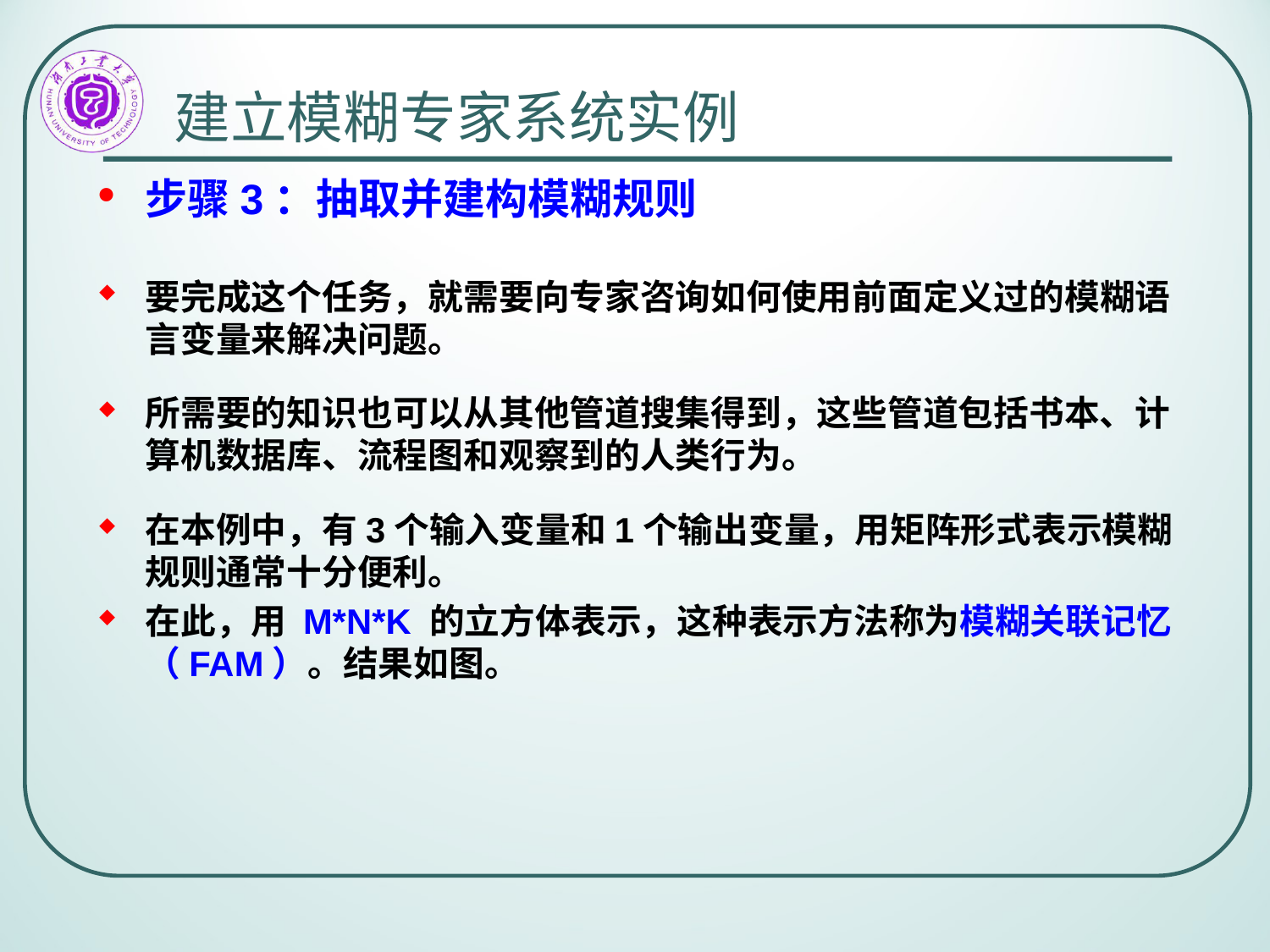

# 建立模糊专家系统实例
步骤3：抽取并建构模糊规则

要完成这个任务，就需要向专家咨询如何使用前面定义过的模糊语言变量来解决问题。

所需要的知识也可以从其他管道搜集得到，这些管道包括书本、计算机数据库、流程图和观察到的人类行为。

在本例中，有3个输入变量和1个输出变量，用矩阵形式表示模糊规则通常十分便利。
在此，用 M*N*K 的立方体表示，这种表示方法称为模糊关联记忆（FAM）。结果如图。